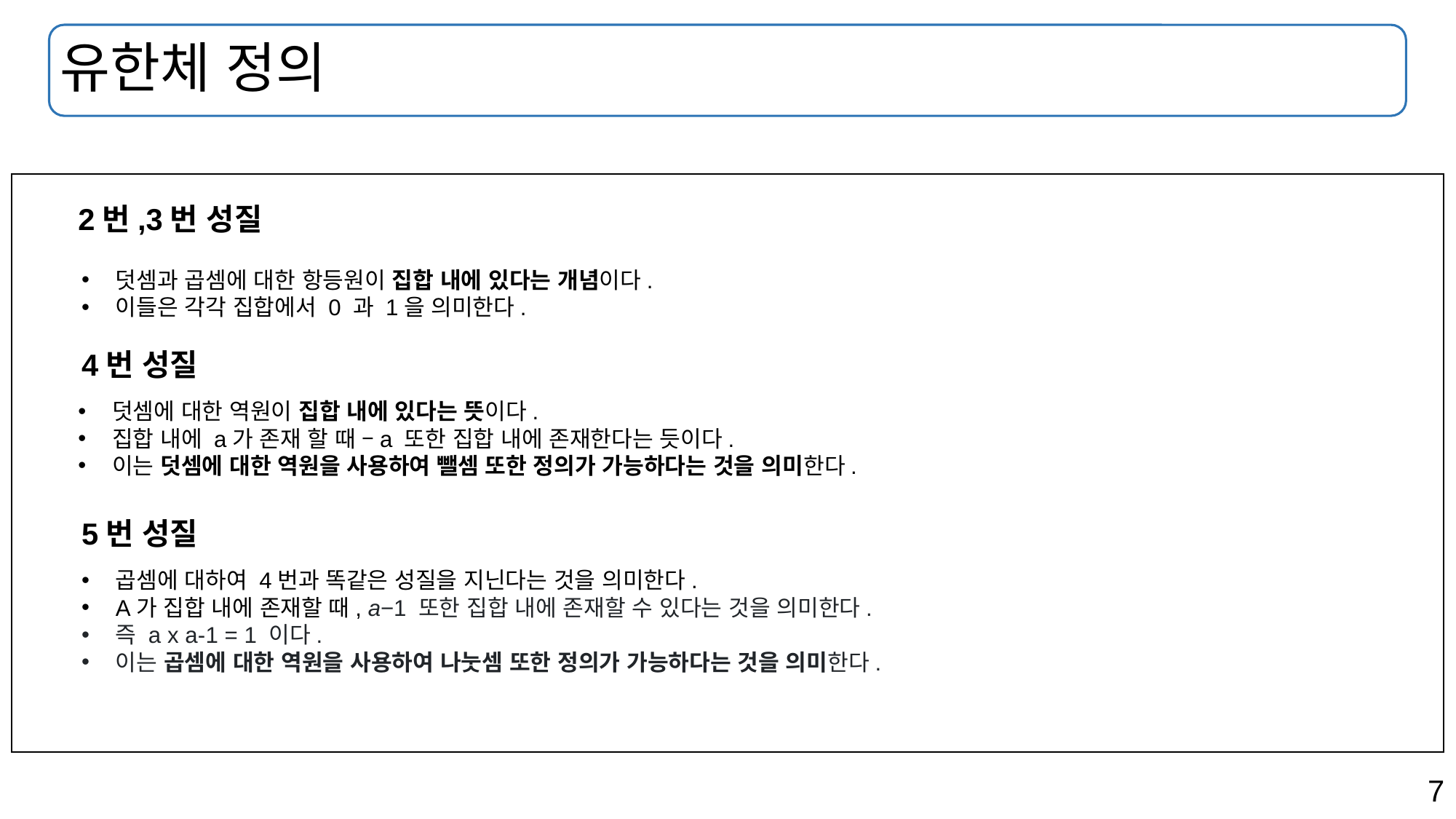

# 유한체 정의

2번,3번 성질
덧셈과 곱셈에 대한 항등원이 집합 내에 있다는 개념이다.
이들은 각각 집합에서 0 과 1을 의미한다.
4번 성질
덧셈에 대한 역원이 집합 내에 있다는 뜻이다.
집합 내에 a가 존재 할 때 –a 또한 집합 내에 존재한다는 듯이다.
이는 덧셈에 대한 역원을 사용하여 뺄셈 또한 정의가 가능하다는 것을 의미한다.
5번 성질
곱셈에 대하여 4번과 똑같은 성질을 지닌다는 것을 의미한다.
A가 집합 내에 존재할 때, a−1 또한 집합 내에 존재할 수 있다는 것을 의미한다.
즉 a x a-1 = 1 이다.
이는 곱셈에 대한 역원을 사용하여 나눗셈 또한 정의가 가능하다는 것을 의미한다.